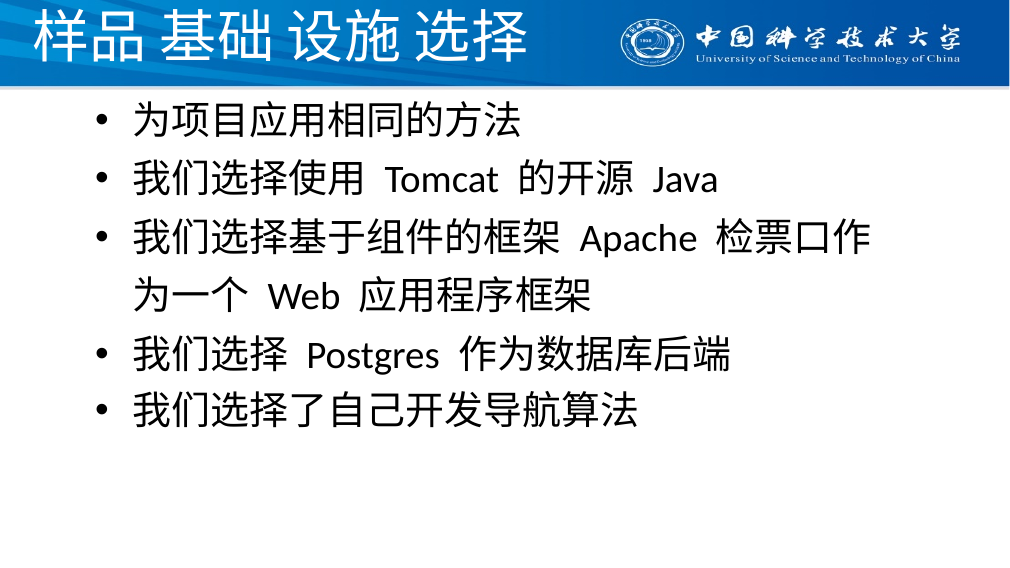

# 样品 基础 设施 选择
为项目应用相同的方法
我们选择使用 Tomcat 的开源 Java
我们选择基于组件的框架 Apache 检票口作为一个 Web 应用程序框架
我们选择 Postgres 作为数据库后端
我们选择了自己开发导航算法